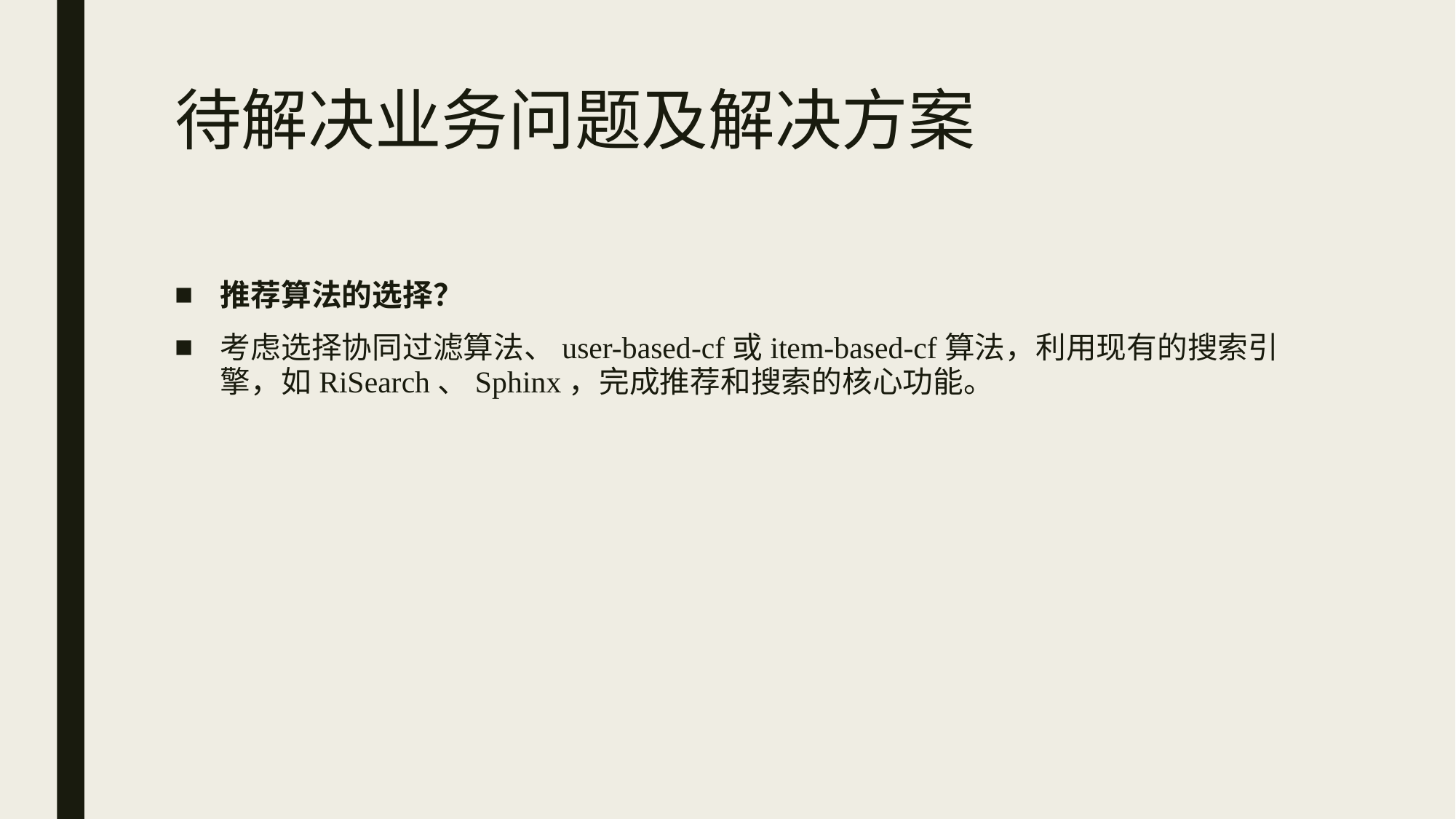

# 待解决业务问题及解决方案
推荐算法的选择？
考虑选择协同过滤算法、user-based-cf或item-based-cf算法，利用现有的搜索引擎，如RiSearch、Sphinx，完成推荐和搜索的核心功能。